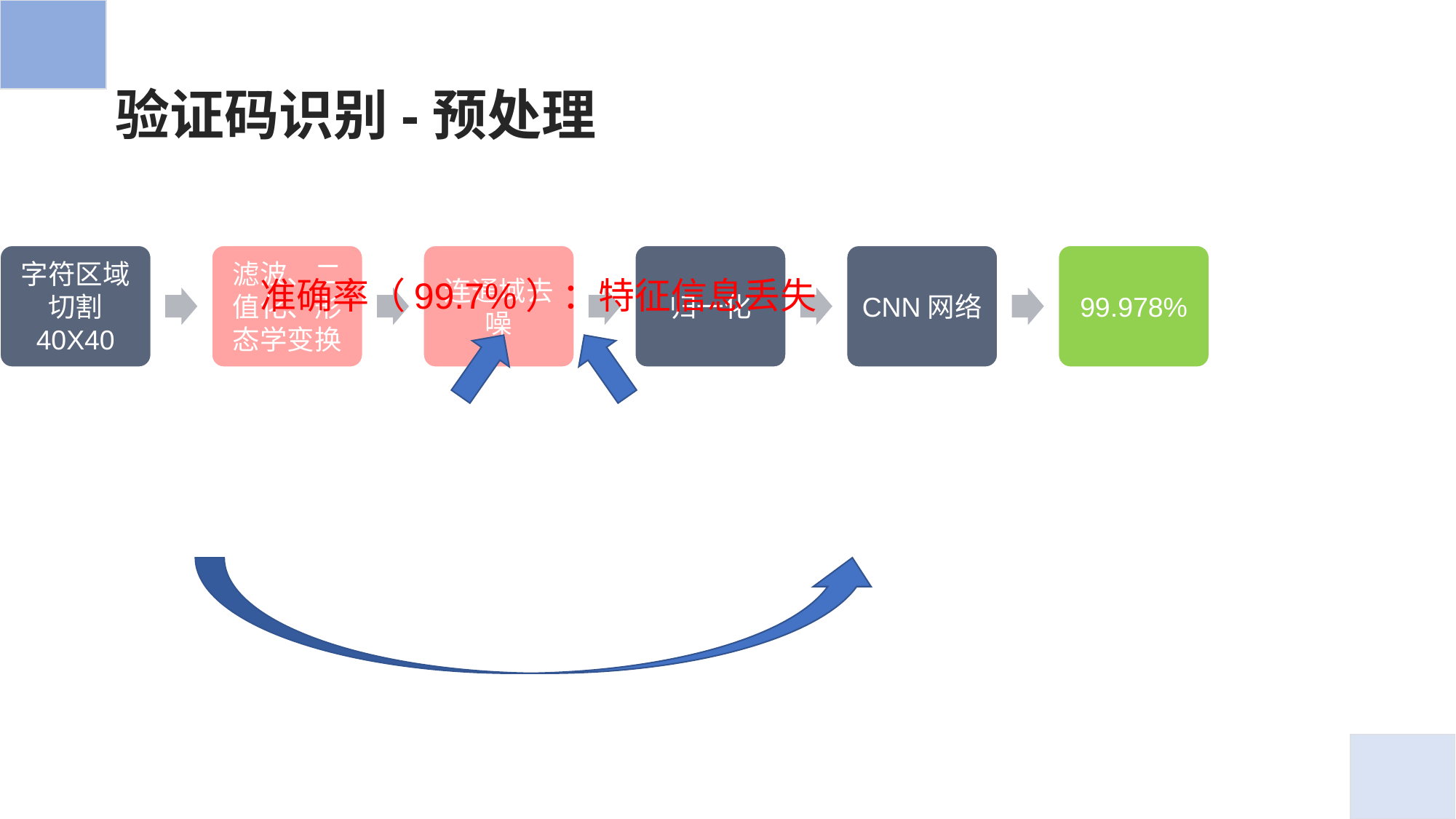

# 验证码识别-预处理
字符区域切割 40X40
滤波、二值化、形态学变换
连通域去噪
归一化
CNN网络
99.978%

准确率（99.7%）：特征信息丢失